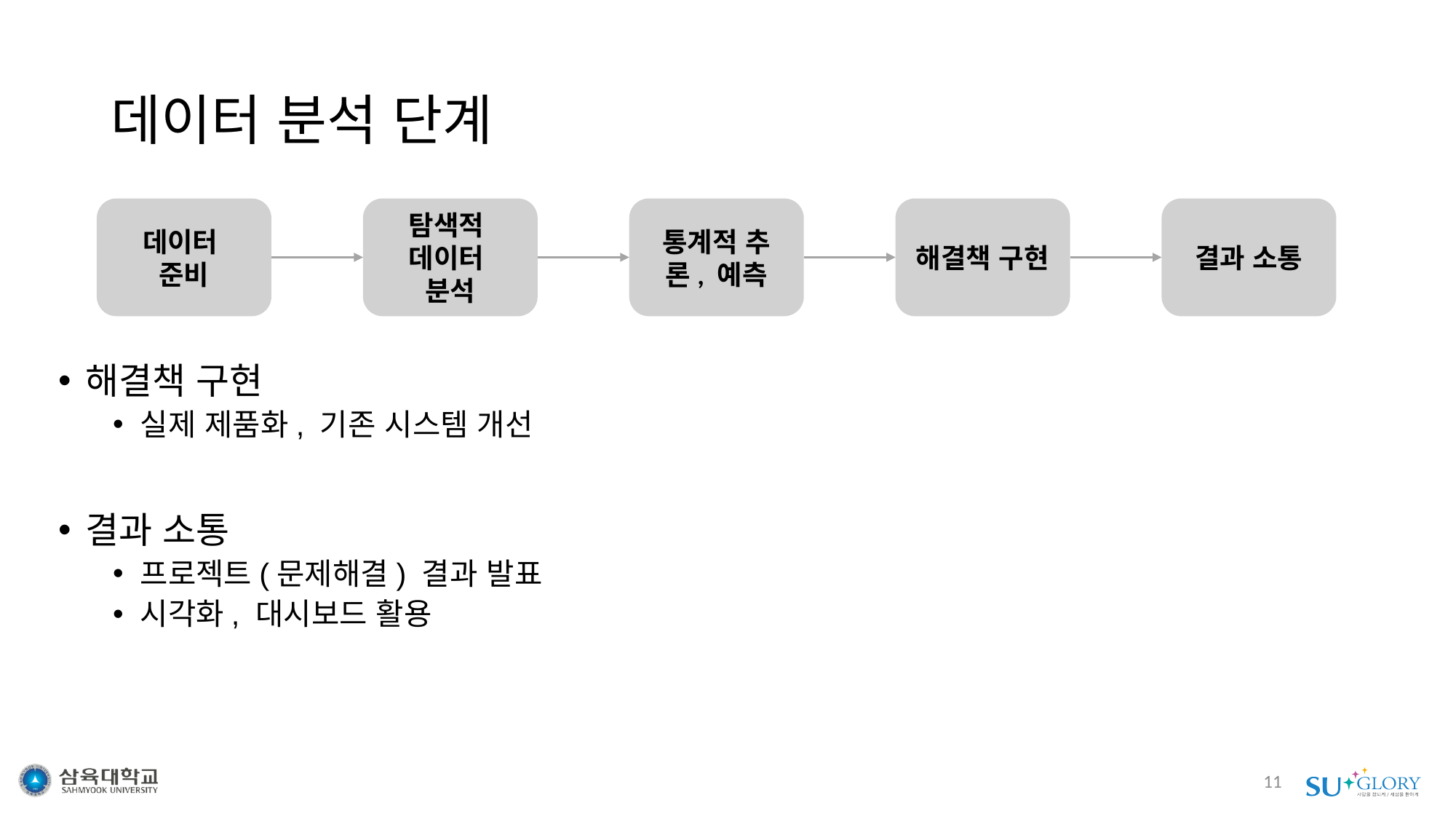

# 데이터 분석 단계
데이터
준비
탐색적
데이터
분석
통계적 추론, 예측
해결책 구현
결과 소통
해결책 구현
실제 제품화, 기존 시스템 개선

결과 소통
프로젝트(문제해결) 결과 발표
시각화, 대시보드 활용
11